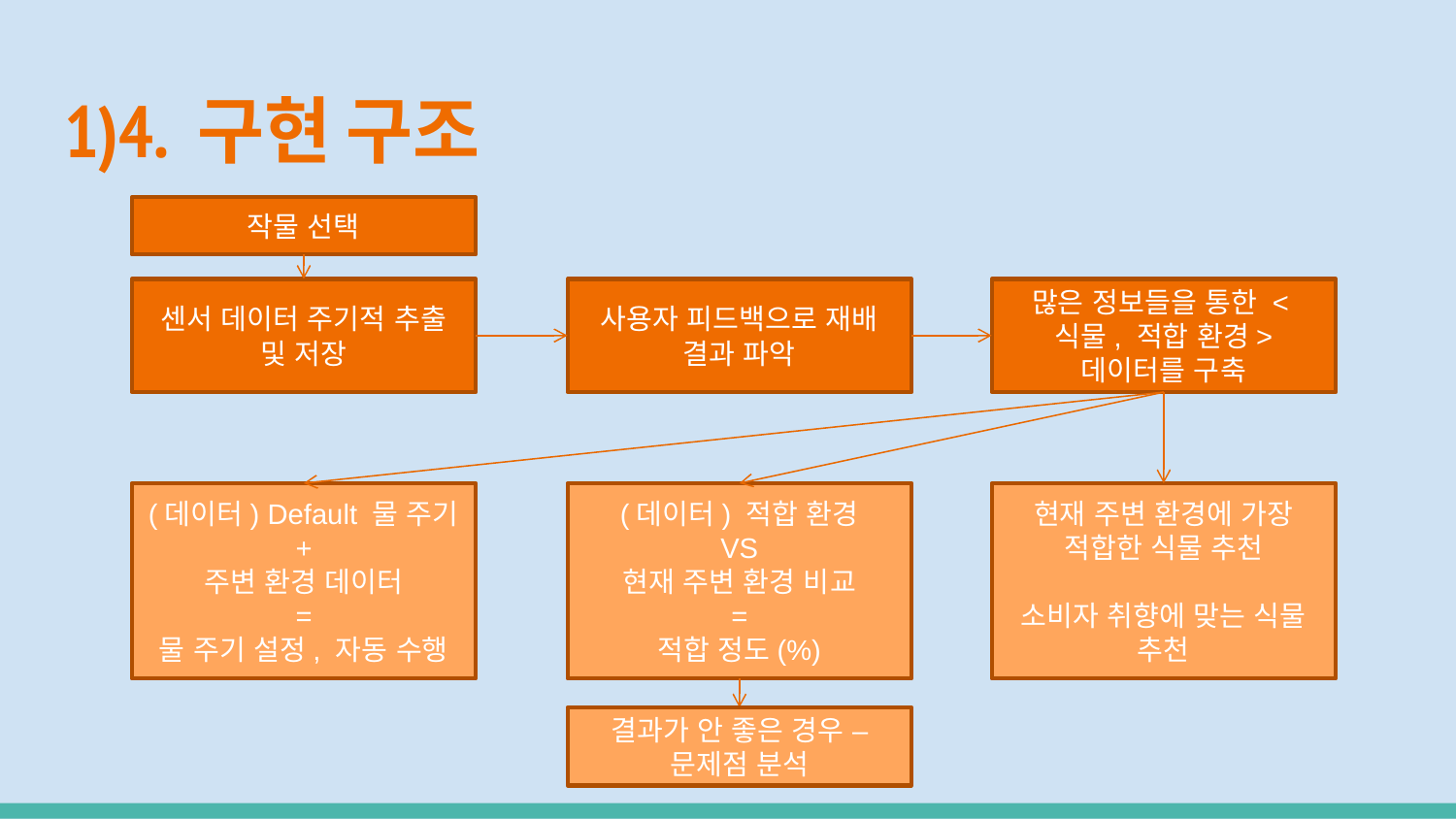

# 1)4. 구현 구조
작물 선택
센서 데이터 주기적 추출 및 저장
사용자 피드백으로 재배 결과 파악
많은 정보들을 통한 <식물, 적합 환경> 데이터를 구축
(데이터) Default 물 주기
+
주변 환경 데이터
=
물 주기 설정, 자동 수행
(데이터) 적합 환경
VS
현재 주변 환경 비교
=
적합 정도(%)
현재 주변 환경에 가장 적합한 식물 추천

소비자 취향에 맞는 식물 추천
결과가 안 좋은 경우 – 문제점 분석